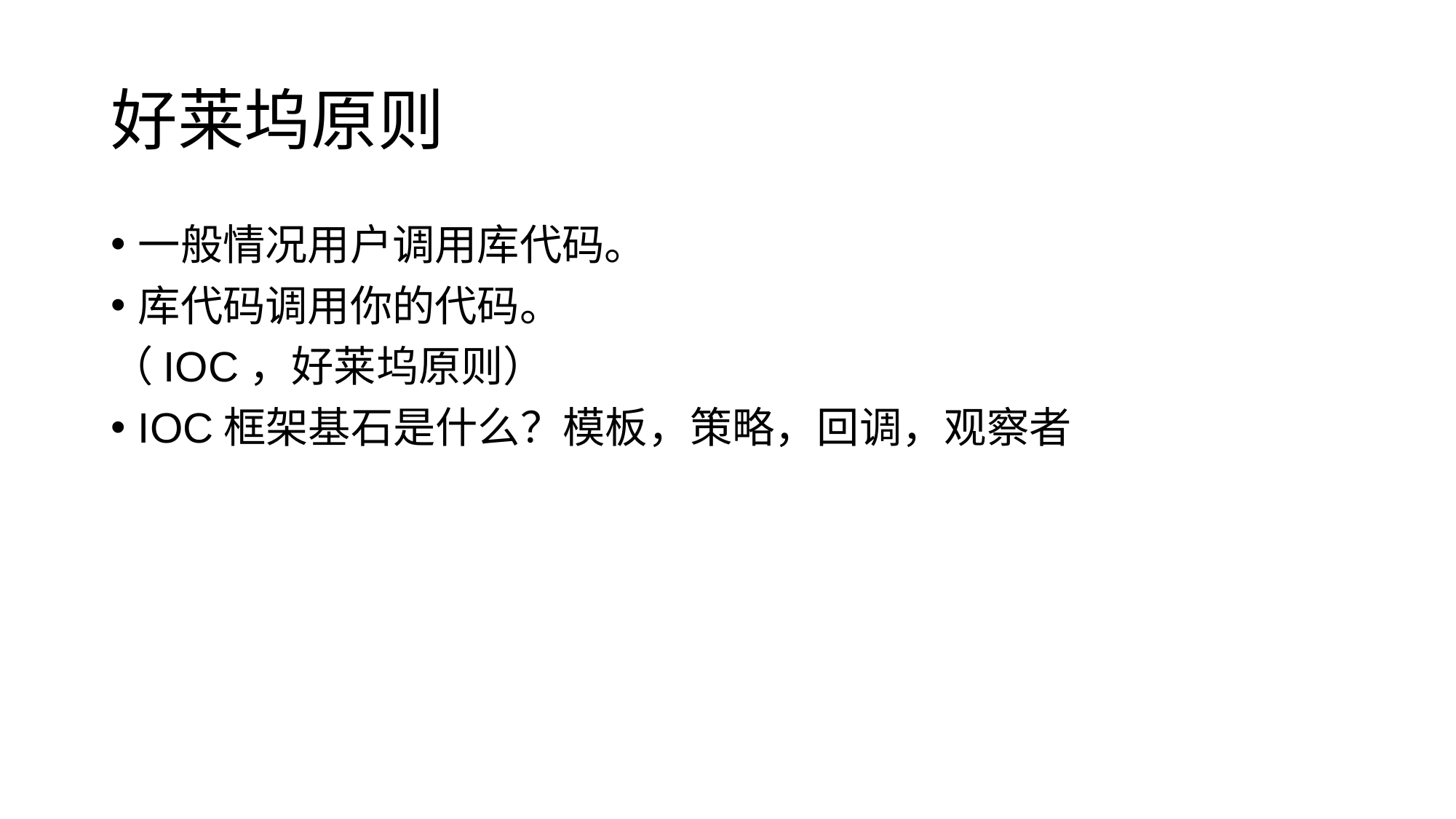

# 好莱坞原则
一般情况用户调用库代码。
库代码调用你的代码。
（IOC，好莱坞原则）
IOC框架基石是什么？模板，策略，回调，观察者